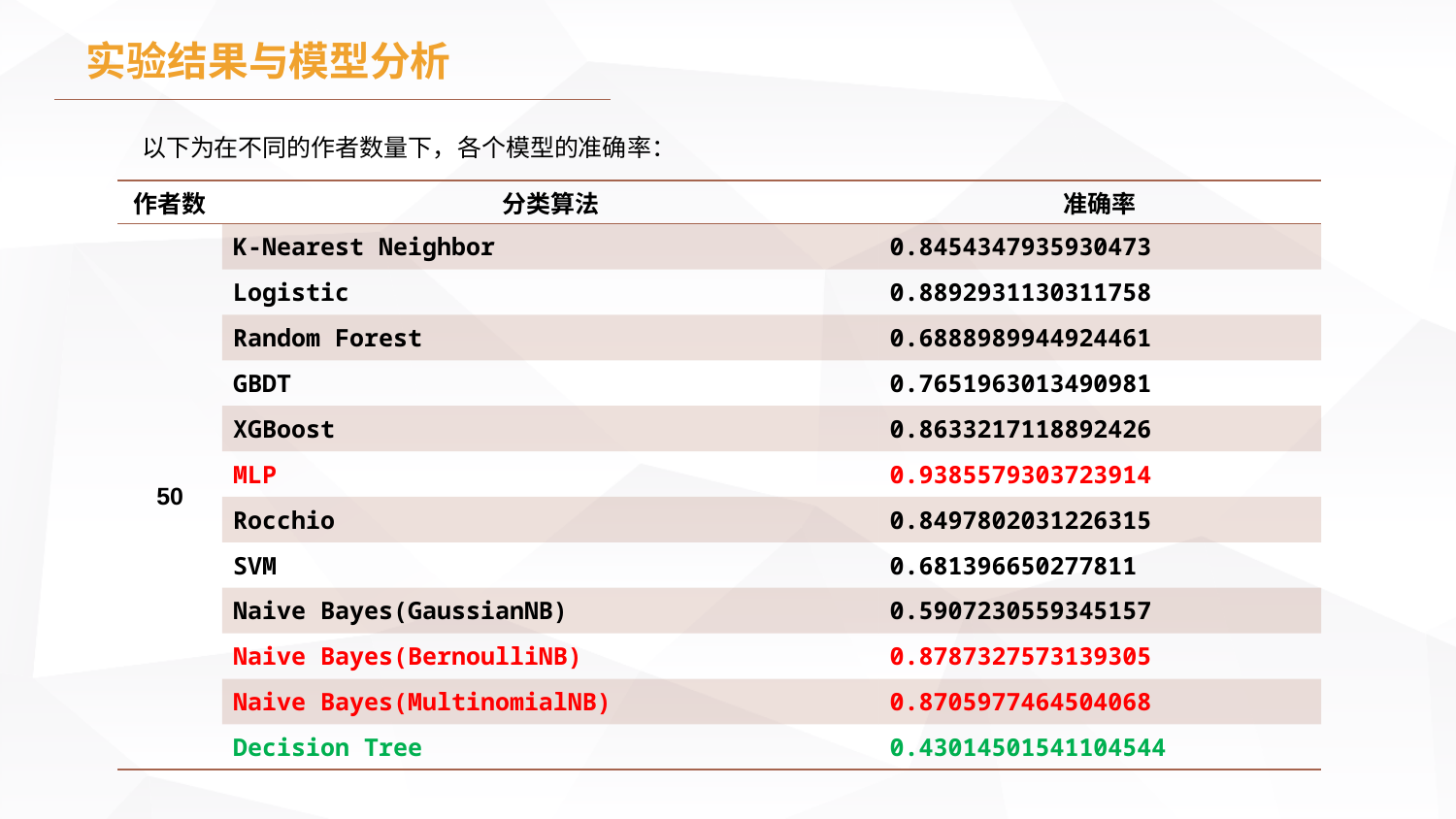

实验结果与模型分析

以下为在不同的作者数量下，各个模型的准确率：

| 作者数 | 分类算法 | 准确率 |
| --- | --- | --- |
| 50 | K-Nearest Neighbor | 0.8454347935930473 |
|  | Logistic | 0.8892931130311758 |
|  | Random Forest | 0.6888989944924461 |
|  | GBDT | 0.7651963013490981 |
|  | XGBoost | 0.8633217118892426 |
|  | MLP | 0.9385579303723914 |
|  | Rocchio | 0.8497802031226315 |
|  | SVM | 0.681396650277811 |
|  | Naive Bayes(GaussianNB) | 0.5907230559345157 |
|  | Naive Bayes(BernoulliNB) | 0.8787327573139305 |
|  | Naive Bayes(MultinomialNB) | 0.8705977464504068 |
|  | Decision Tree | 0.43014501541104544 |